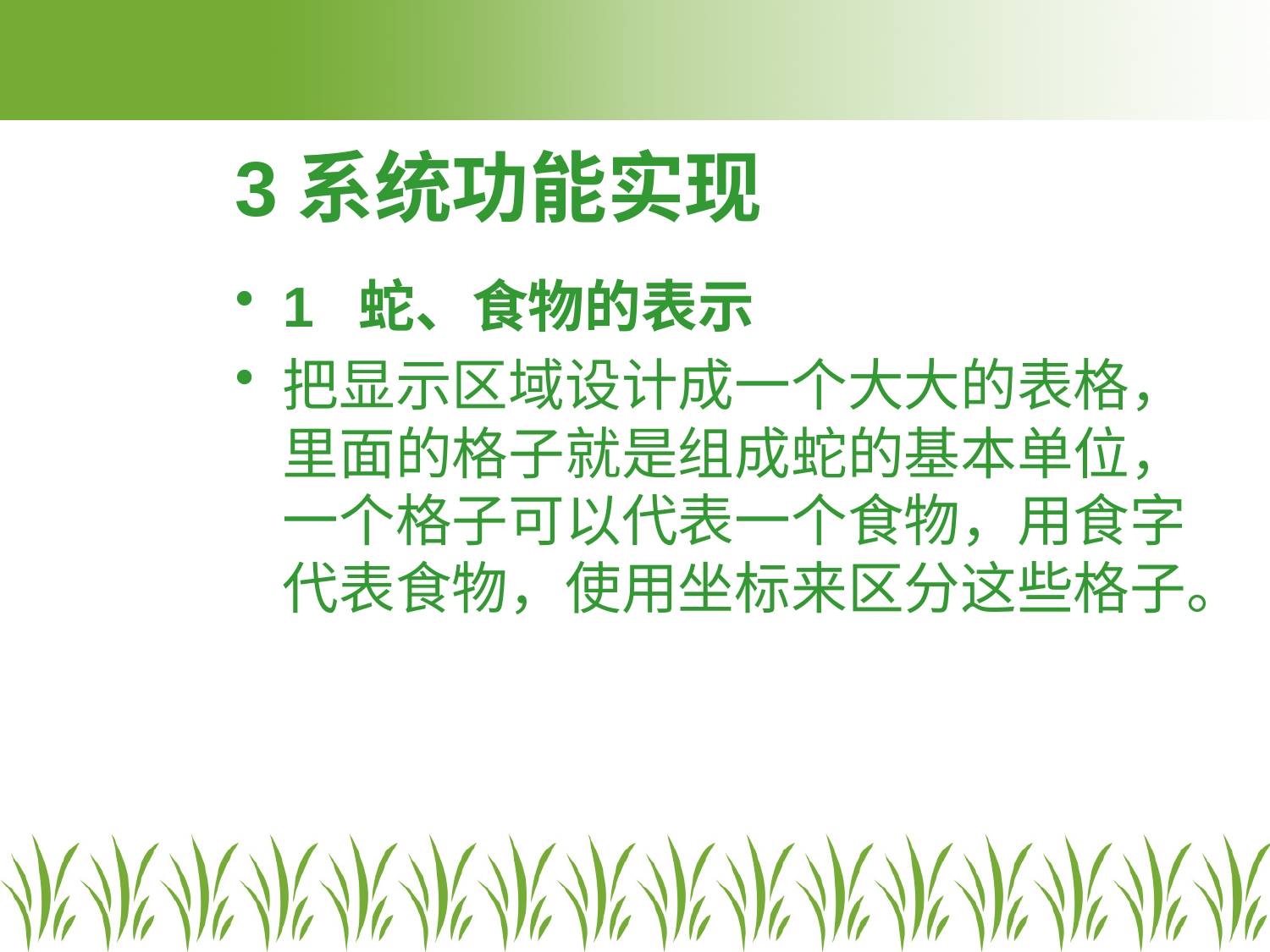

# 3系统功能实现
1  蛇、食物的表示
把显示区域设计成一个大大的表格，里面的格子就是组成蛇的基本单位，一个格子可以代表一个食物，用食字代表食物，使用坐标来区分这些格子。